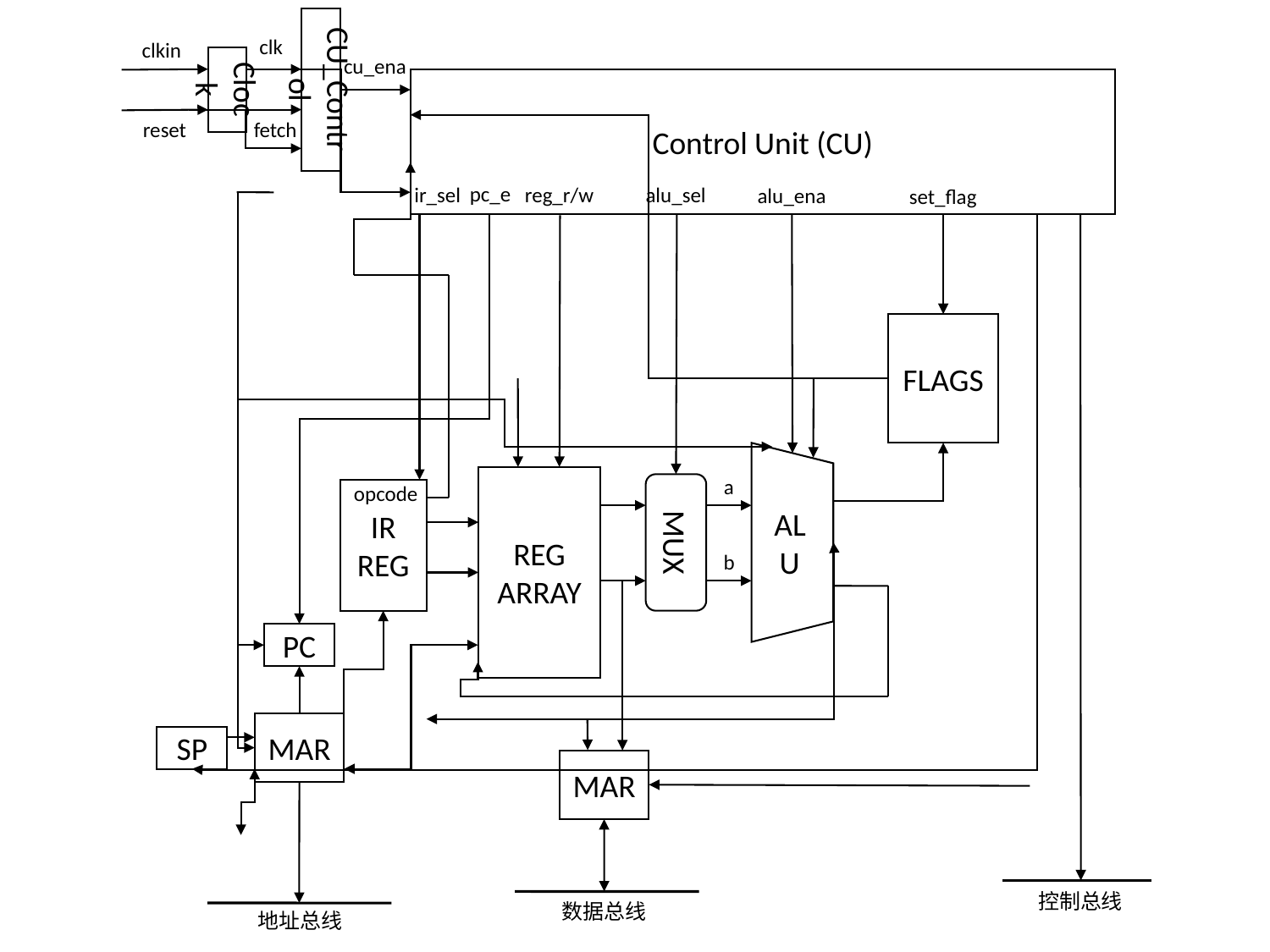

CU_Control
clk
clkin
cu_ena
Clock
Control Unit (CU)
reset
fetch
pc_e
ir_sel
reg_r/w
alu_sel
alu_ena
set_flag
FLAGS
REG
ARRAY
a
opcode
MUX
IR
REG
ALU
b
PC
MAR
SP
MAR
控制总线
数据总线
地址总线